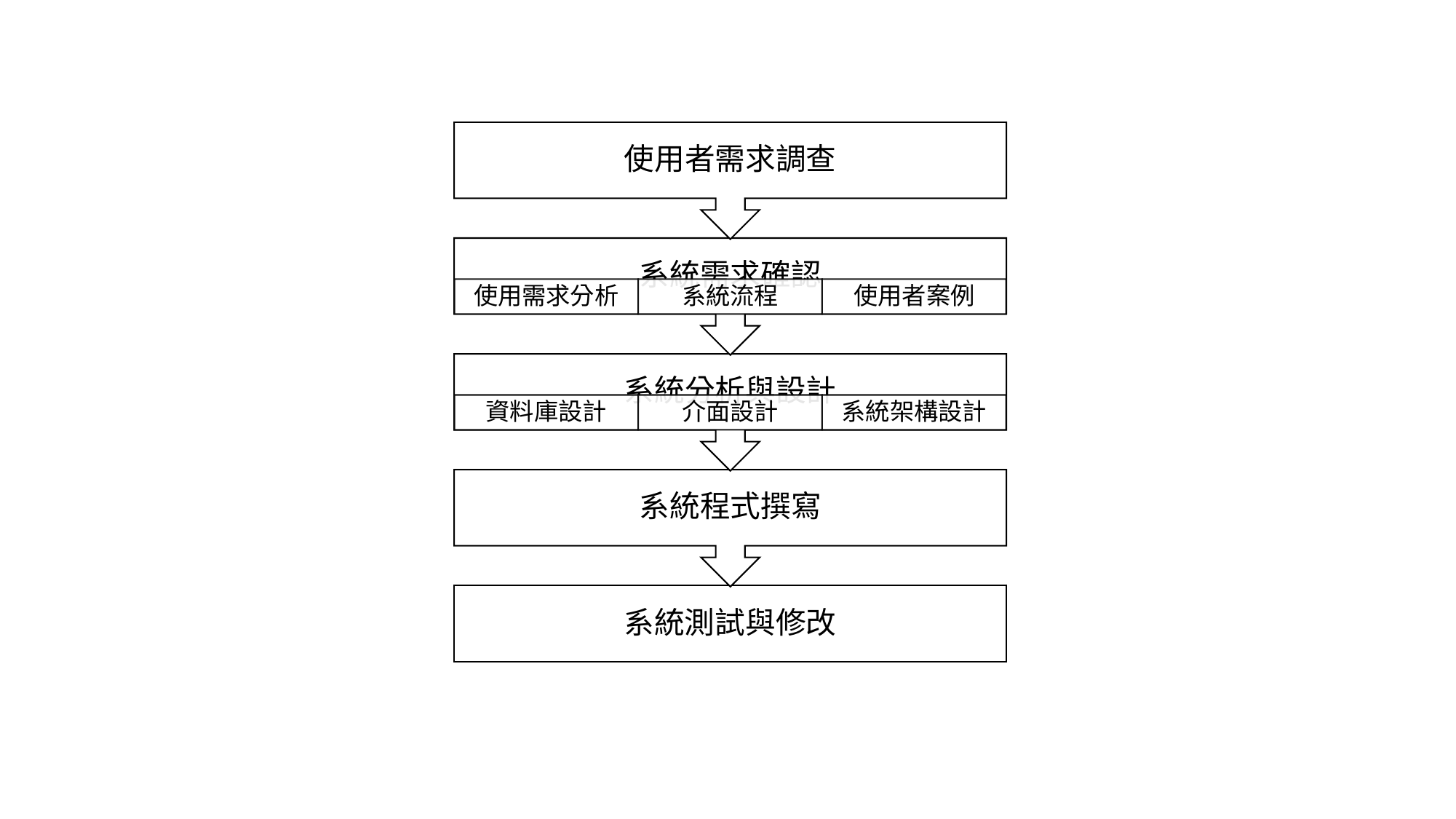

系統測試與修改
系統程式撰寫
系統分析與設計
資料庫設計
介面設計
系統架構設計
系統需求確認
使用需求分析
系統流程
使用者案例
使用者需求調查